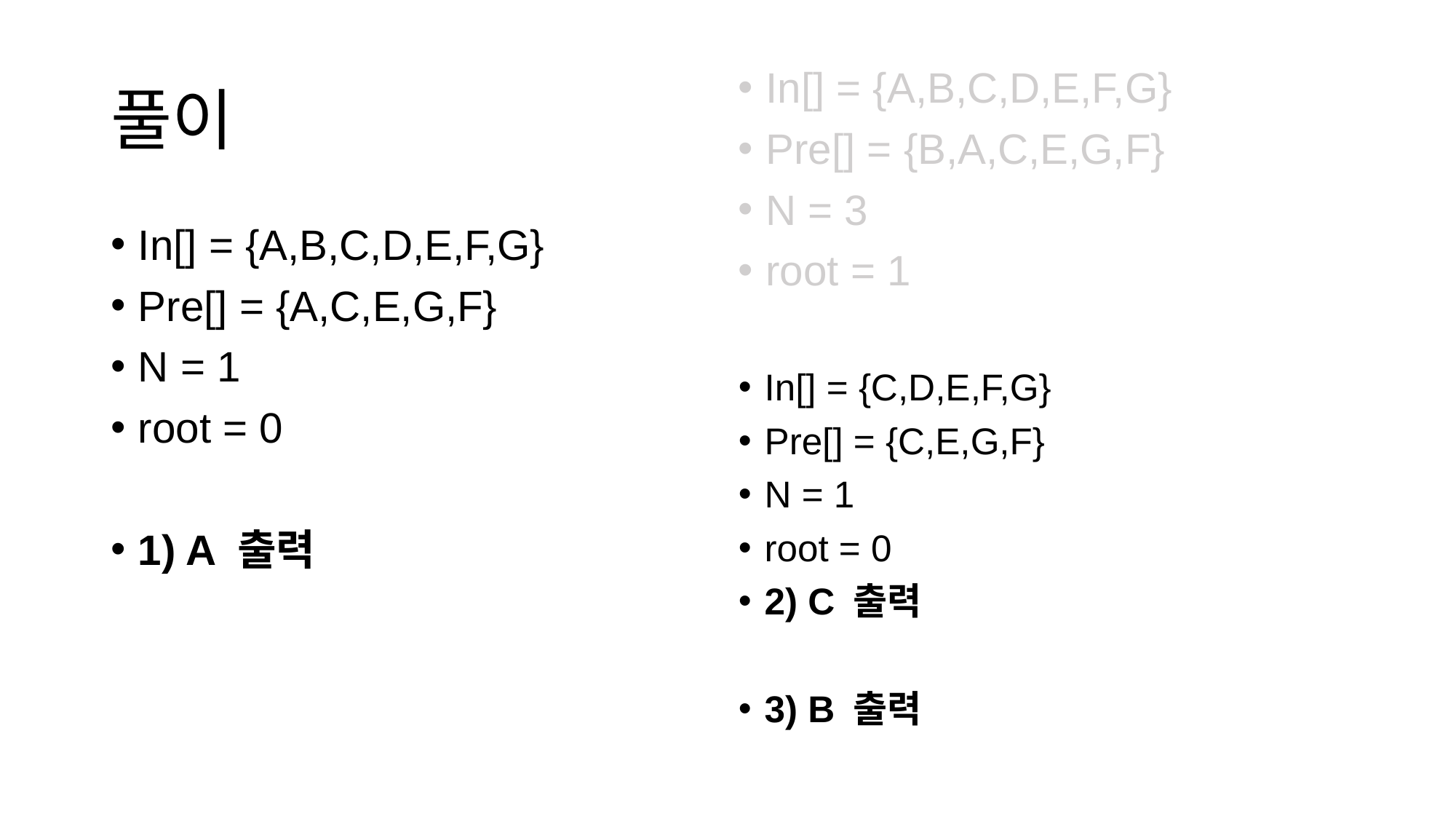

# 풀이
In[] = {A,B,C,D,E,F,G}
Pre[] = {B,A,C,E,G,F}
N = 3
root = 1
In[] = {A,B,C,D,E,F,G}
Pre[] = {A,C,E,G,F}
N = 1
root = 0

1) A 출력

In[] = {C,D,E,F,G}
Pre[] = {C,E,G,F}
N = 1
root = 0
2) C 출력

3) B 출력